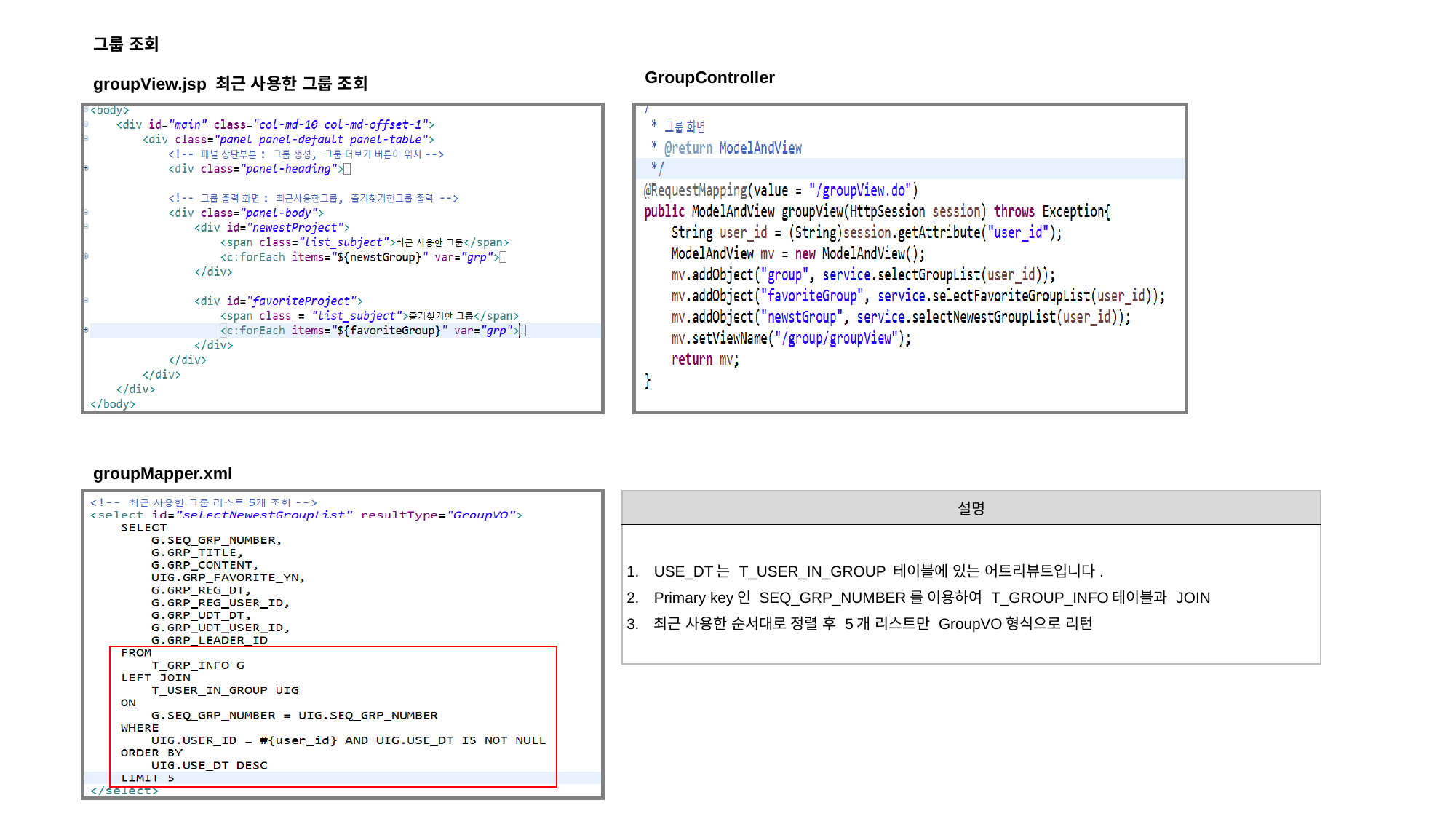

그룹 조회
GroupController
groupView.jsp 최근 사용한 그룹 조회

groupMapper.xml

| 설명 |
| --- |
| USE\_DT는 T\_USER\_IN\_GROUP 테이블에 있는 어트리뷰트입니다. Primary key인 SEQ\_GRP\_NUMBER를 이용하여 T\_GROUP\_INFO테이블과 JOIN 최근 사용한 순서대로 정렬 후 5개 리스트만 GroupVO형식으로 리턴 |